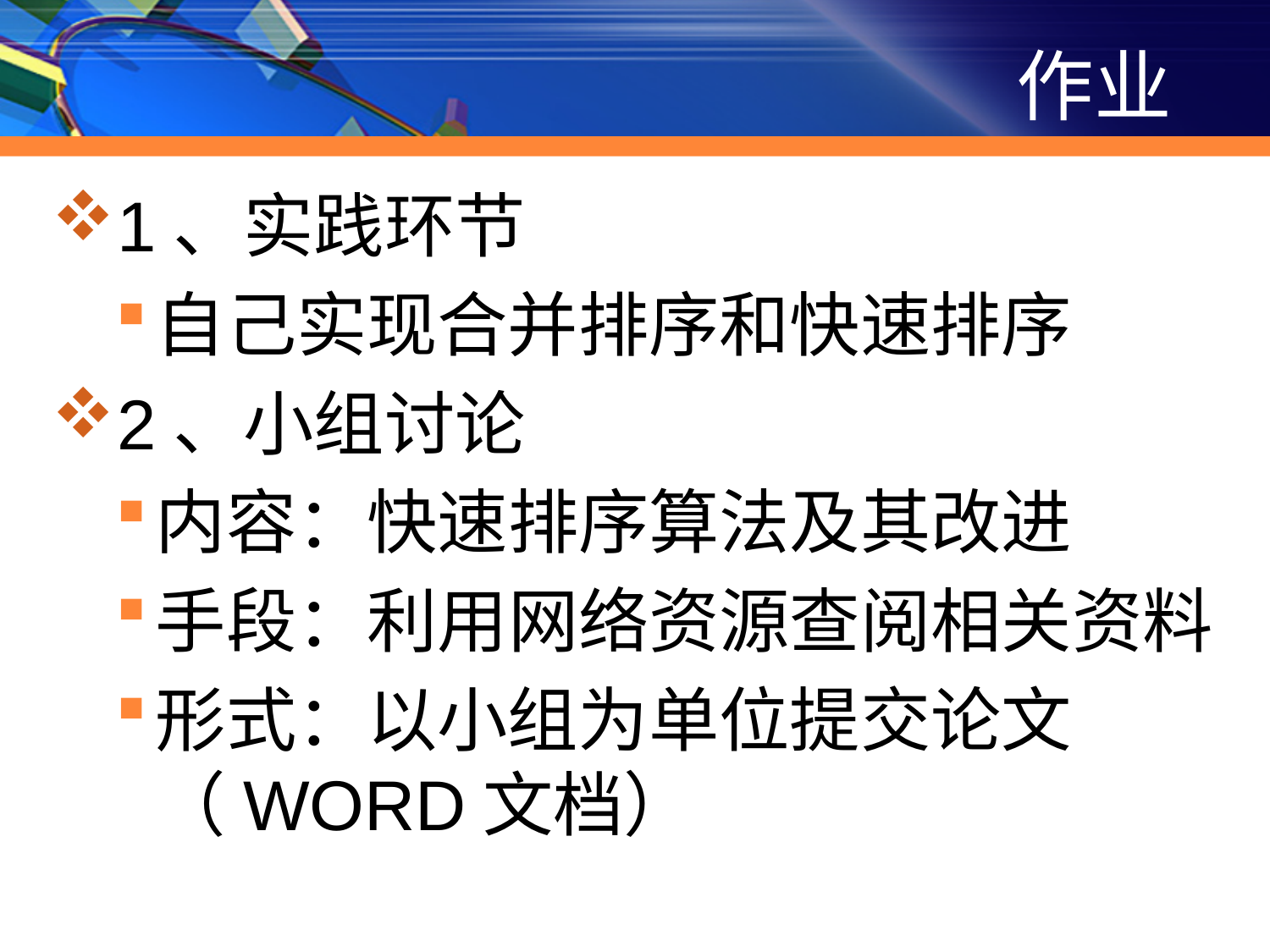

# 作业
1、实践环节
自己实现合并排序和快速排序
2、小组讨论
内容：快速排序算法及其改进
手段：利用网络资源查阅相关资料
形式：以小组为单位提交论文（WORD文档）